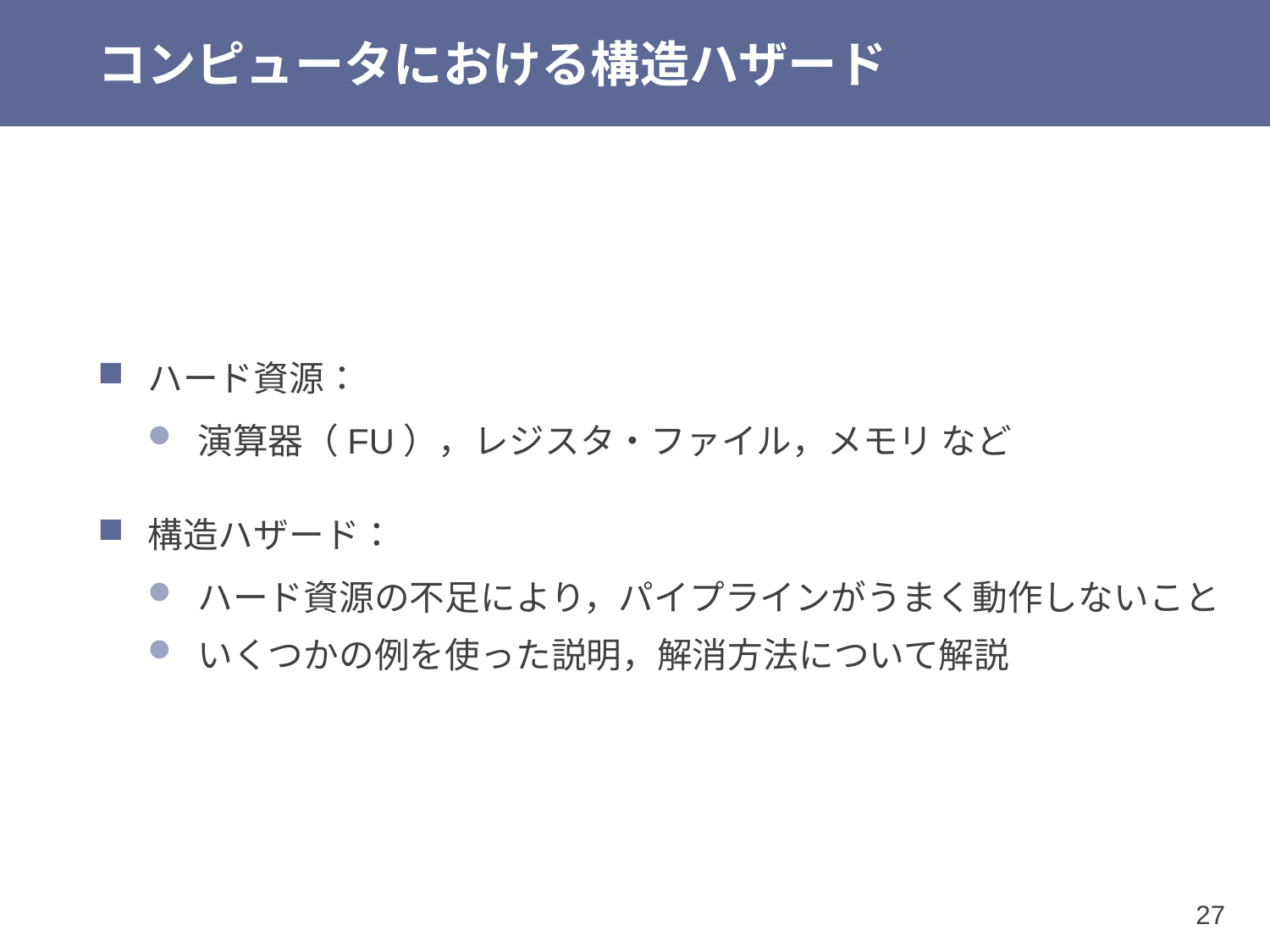

# コンピュータにおける構造ハザード
ハード資源：
演算器（FU），レジスタ・ファイル，メモリ など
構造ハザード：
ハード資源の不足により，パイプラインがうまく動作しないこと
いくつかの例を使った説明，解消方法について解説